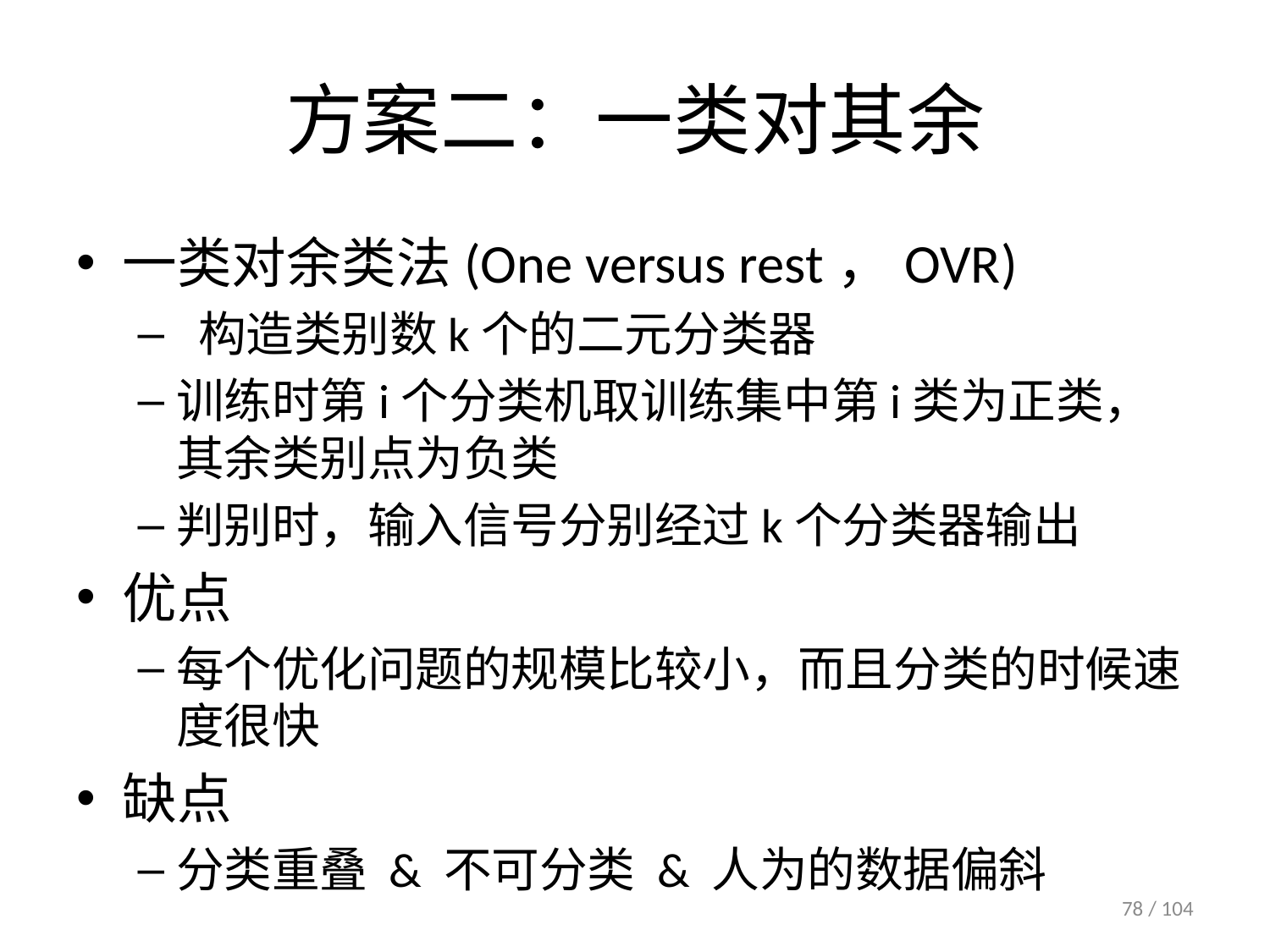

# 方案二：一类对其余
一类对余类法(One versus rest，OVR)
 构造类别数k个的二元分类器
训练时第i个分类机取训练集中第i类为正类，其余类别点为负类
判别时，输入信号分别经过k个分类器输出
优点
每个优化问题的规模比较小，而且分类的时候速度很快
缺点
分类重叠 & 不可分类 & 人为的数据偏斜

78